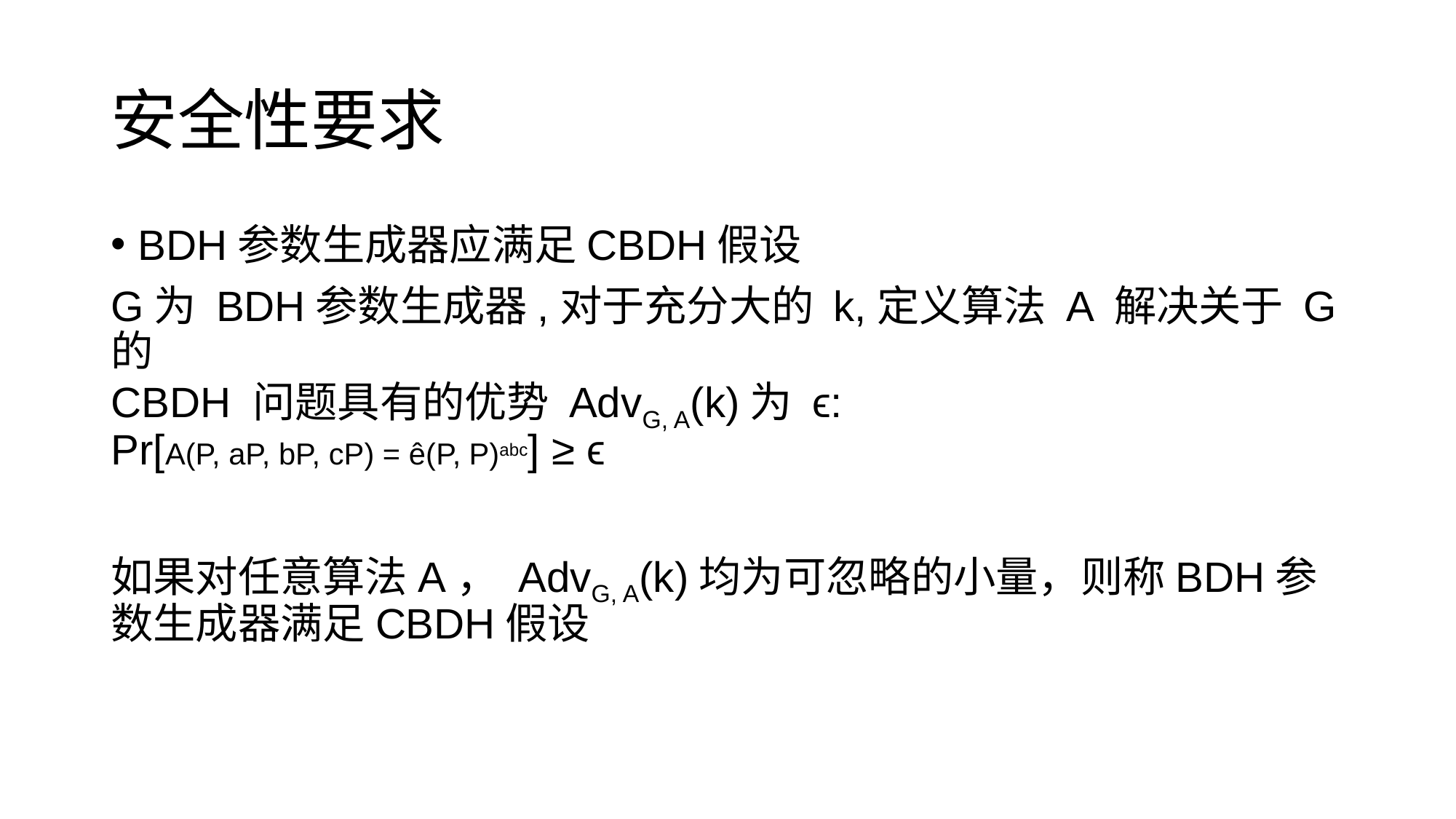

# 安全性要求
BDH参数生成器应满足CBDH假设
G为 BDH参数生成器,对于充分大的 k,定义算法 A 解决关于 G的
CBDH 问题具有的优势 AdvG, A(k)为 ϵ:
Pr[A(P, aP, bP, cP) = ê(P, P)abc] ≥ ϵ

如果对任意算法A， AdvG, A(k)均为可忽略的小量，则称BDH参数生成器满足CBDH假设